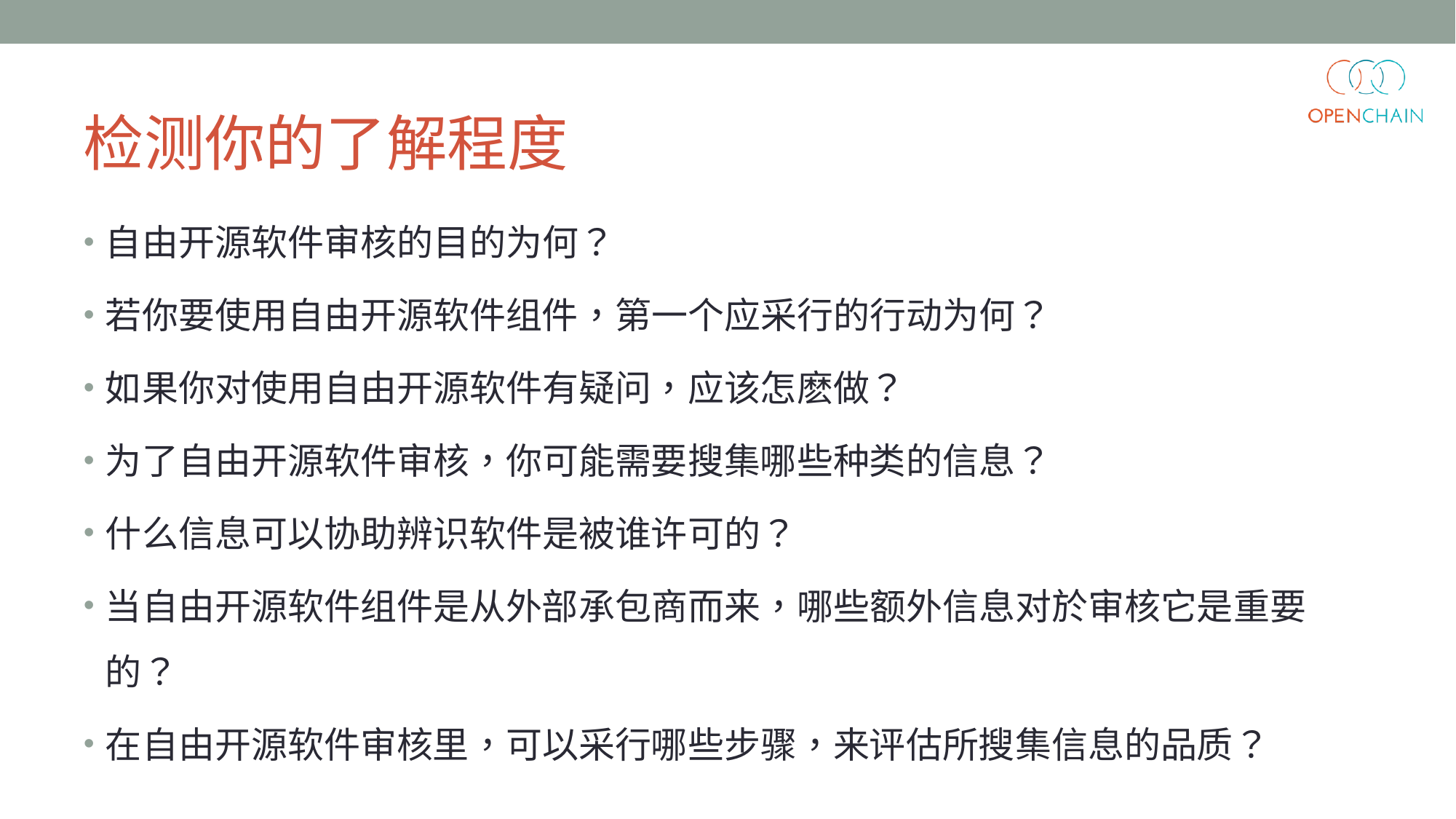

# 检测你的了解程度
自由开源软件审核的目的为何？
若你要使用自由开源软件组件，第一个应采行的行动为何？
如果你对使用自由开源软件有疑问，应该怎麽做？
为了自由开源软件审核，你可能需要搜集哪些种类的信息？
什么信息可以协助辨识软件是被谁许可的？
当自由开源软件组件是从外部承包商而来，哪些额外信息对於审核它是重要的？
在自由开源软件审核里，可以采行哪些步骤，来评估所搜集信息的品质？